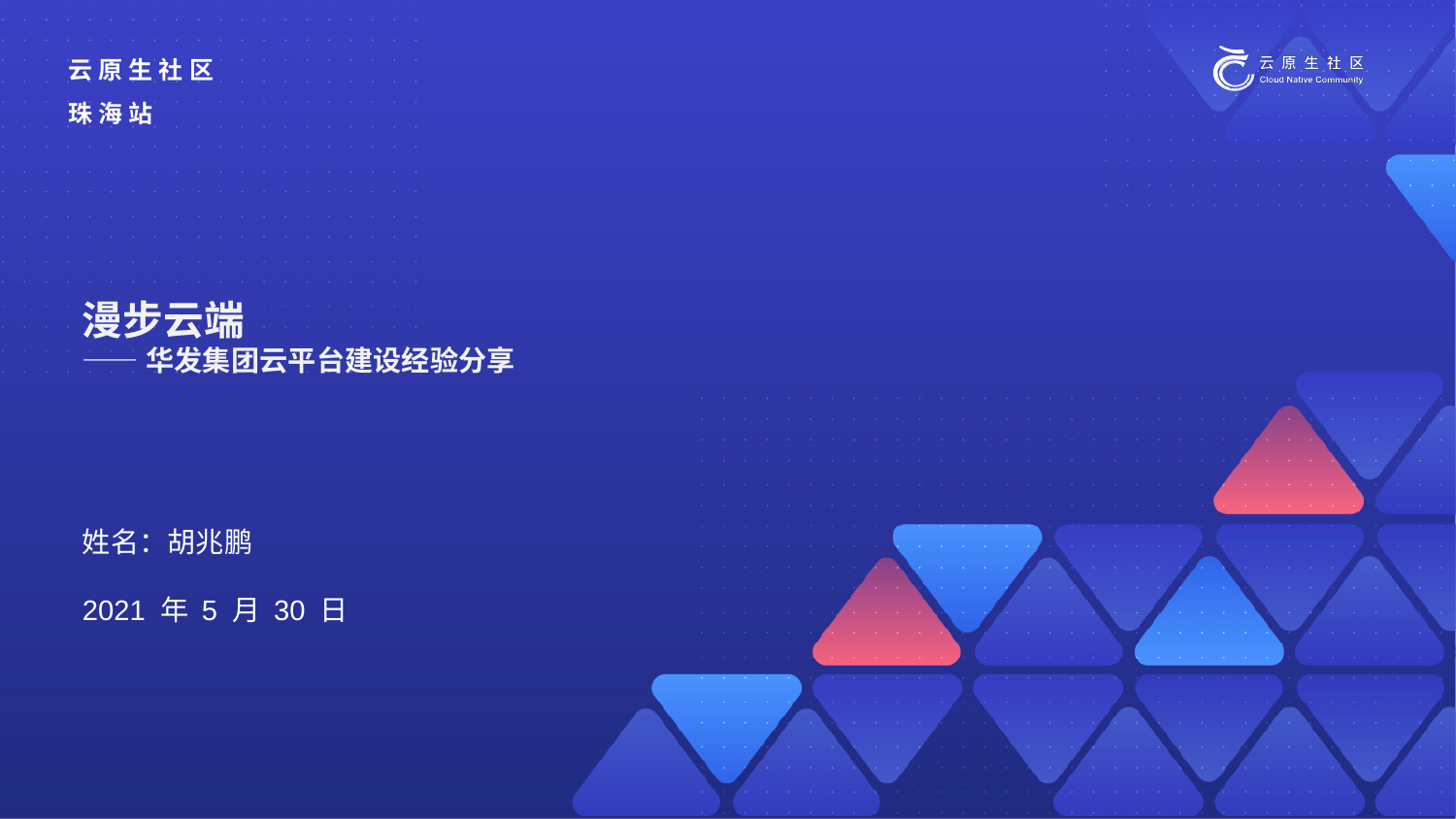

漫步云端
——华发集团云平台建设经验分享
姓名：胡兆鹏

2021 年 5 月 30 日